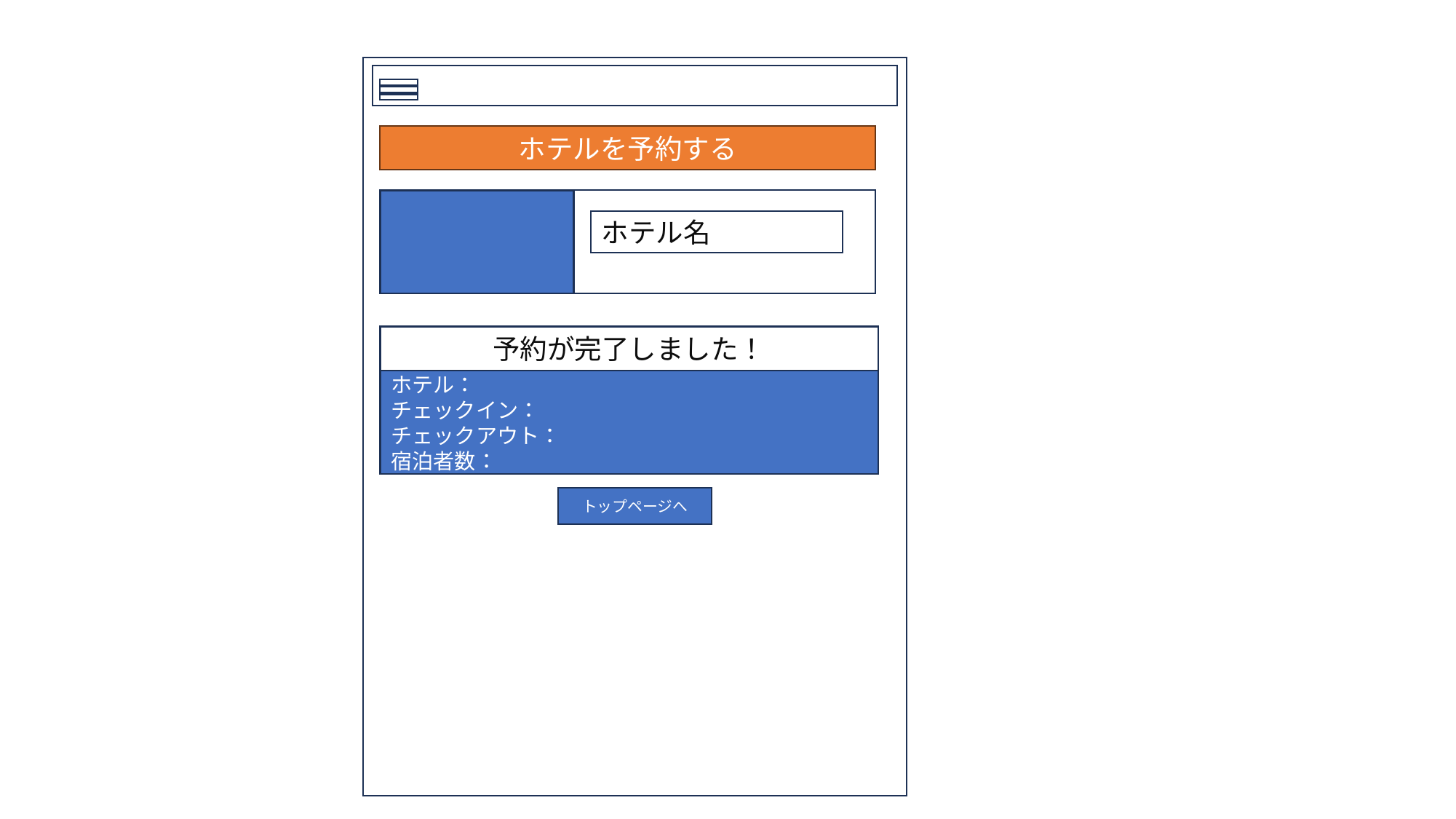

過去の閲覧履歴

ホテルを予約する

ホテル名
予約が完了しました！
ホテル：
チェックイン：
チェックアウト：
宿泊者数：
トップページへ